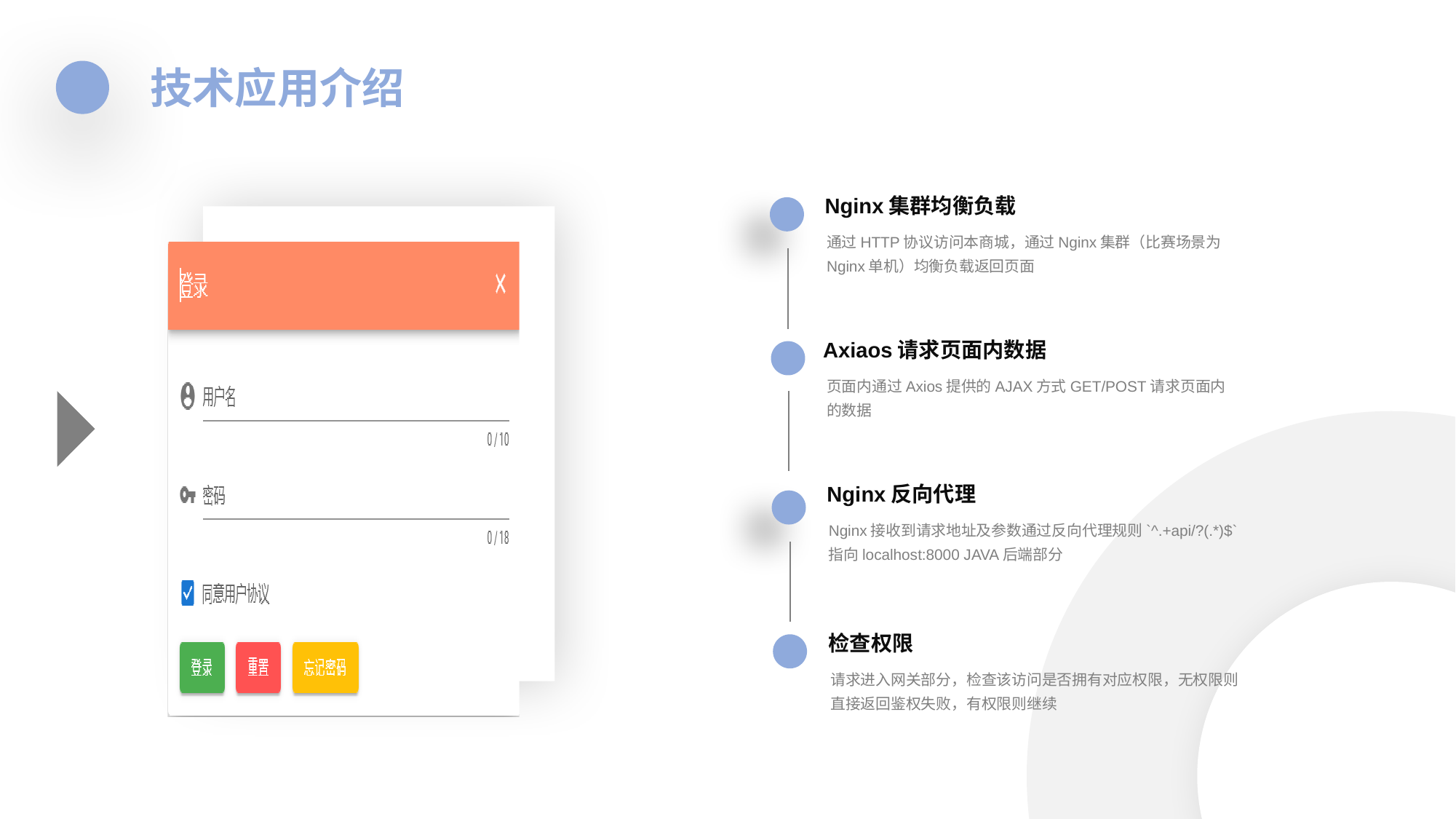

技术应用介绍

Nginx集群均衡负载

通过HTTP协议访问本商城，通过Nginx集群（比赛场景为Nginx单机）均衡负载返回页面

Axiaos请求页面内数据

页面内通过Axios提供的AJAX方式GET/POST请求页面内的数据

Nginx反向代理

Nginx接收到请求地址及参数通过反向代理规则`^.+api/?(.*)$`指向localhost:8000 JAVA后端部分

检查权限

请求进入网关部分，检查该访问是否拥有对应权限，无权限则直接返回鉴权失败，有权限则继续